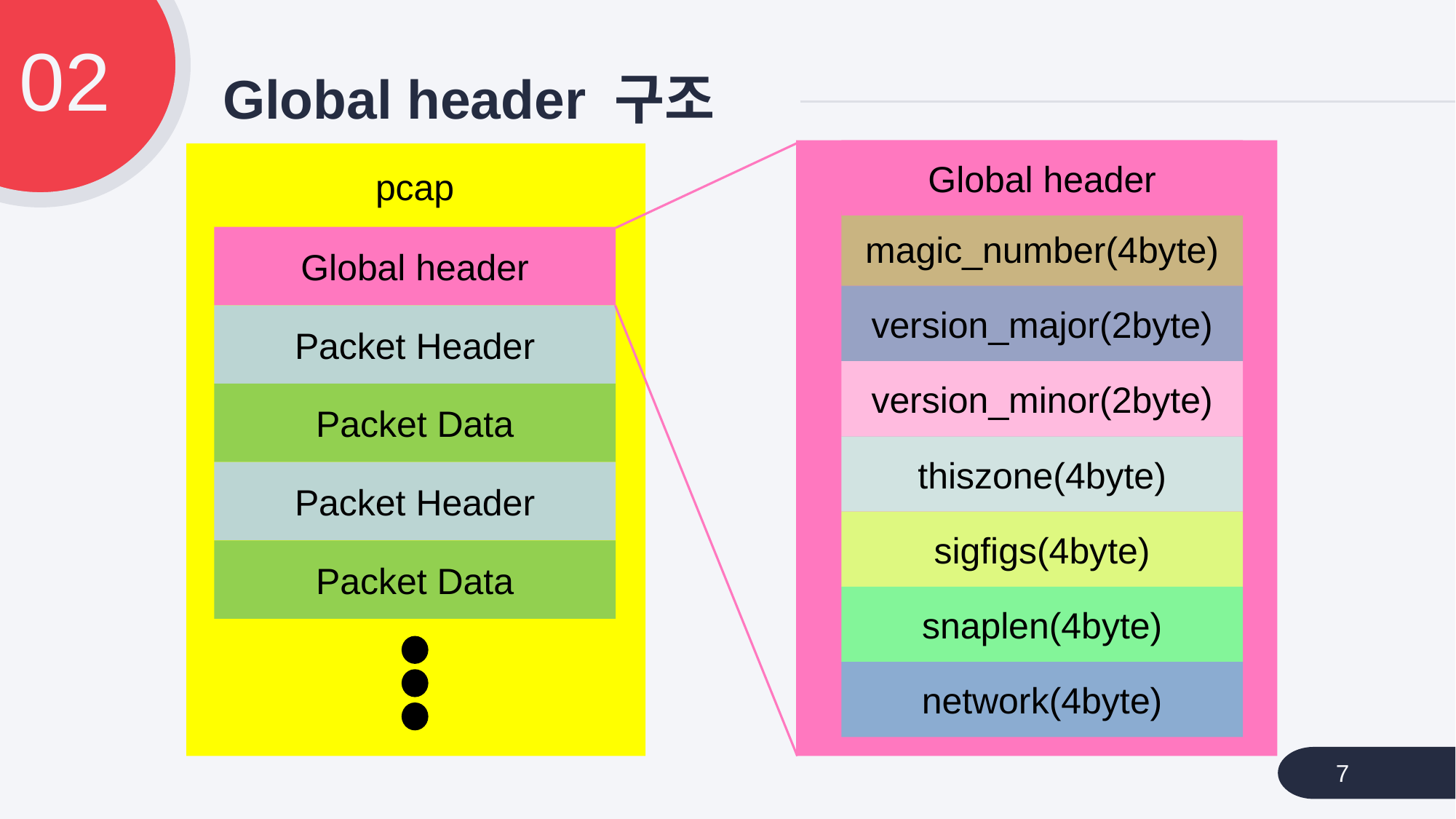

02
# Global header 구조
Global header

magic_number(4byte)
version_major(2byte)
version_minor(2byte)
thiszone(4byte)
sigfigs(4byte)
snaplen(4byte)
network(4byte)

pcap
Global header
Packet Header
Packet Data
Packet Header
Packet Data

7